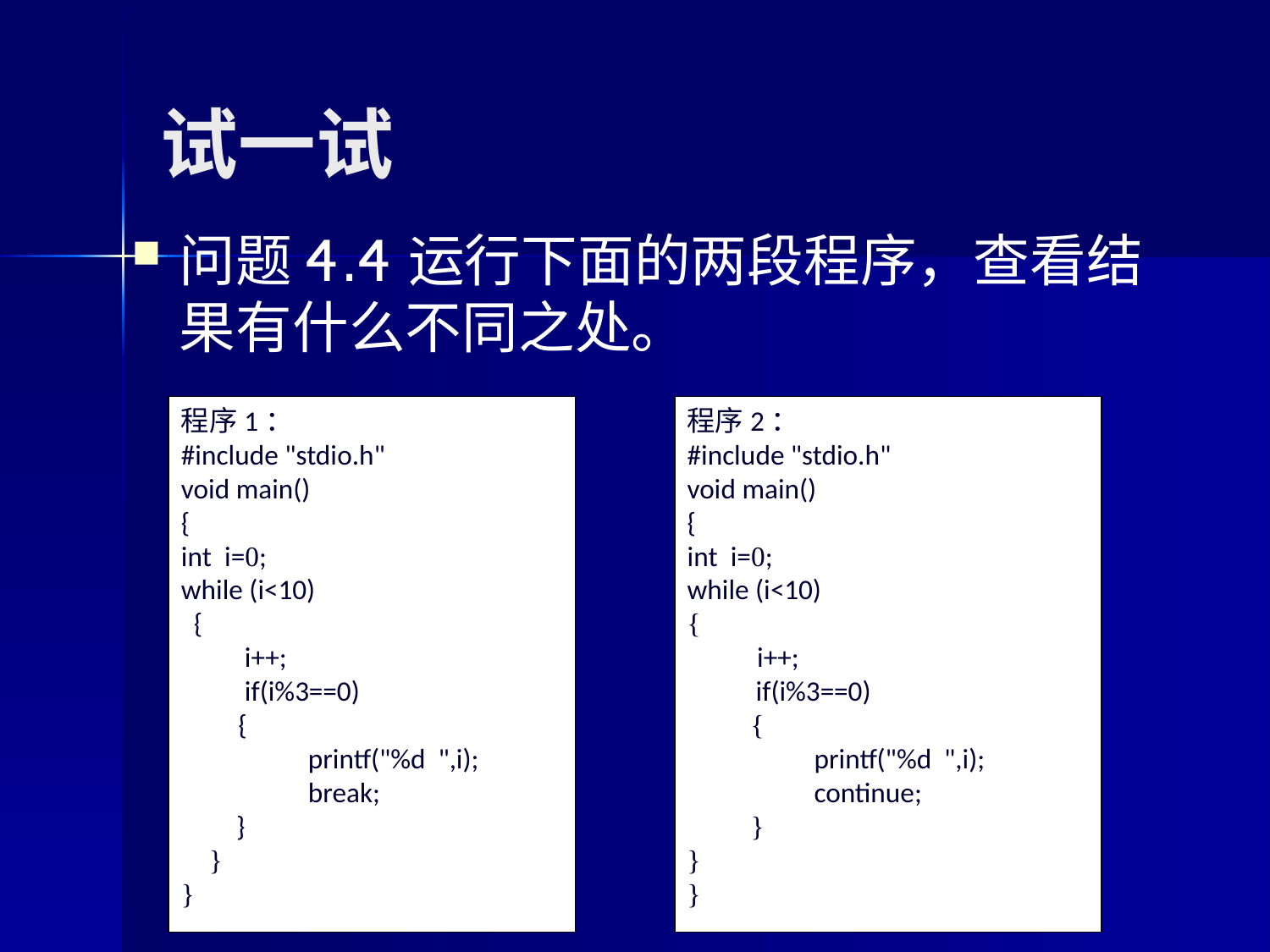

# 试一试
问题4.4运行下面的两段程序，查看结果有什么不同之处。
程序1：
#include "stdio.h"
void main()
{
int  i=0;
while (i<10)
  {
i++;
          if(i%3==0)
         {
printf("%d  ",i);
      	break;
        }
    }
}
程序2：
#include "stdio.h"
void main()
{
int  i=0;
while (i<10)
{
 i++;
          if(i%3==0)
{
printf("%d  ",i);
 	continue;
}
}
}